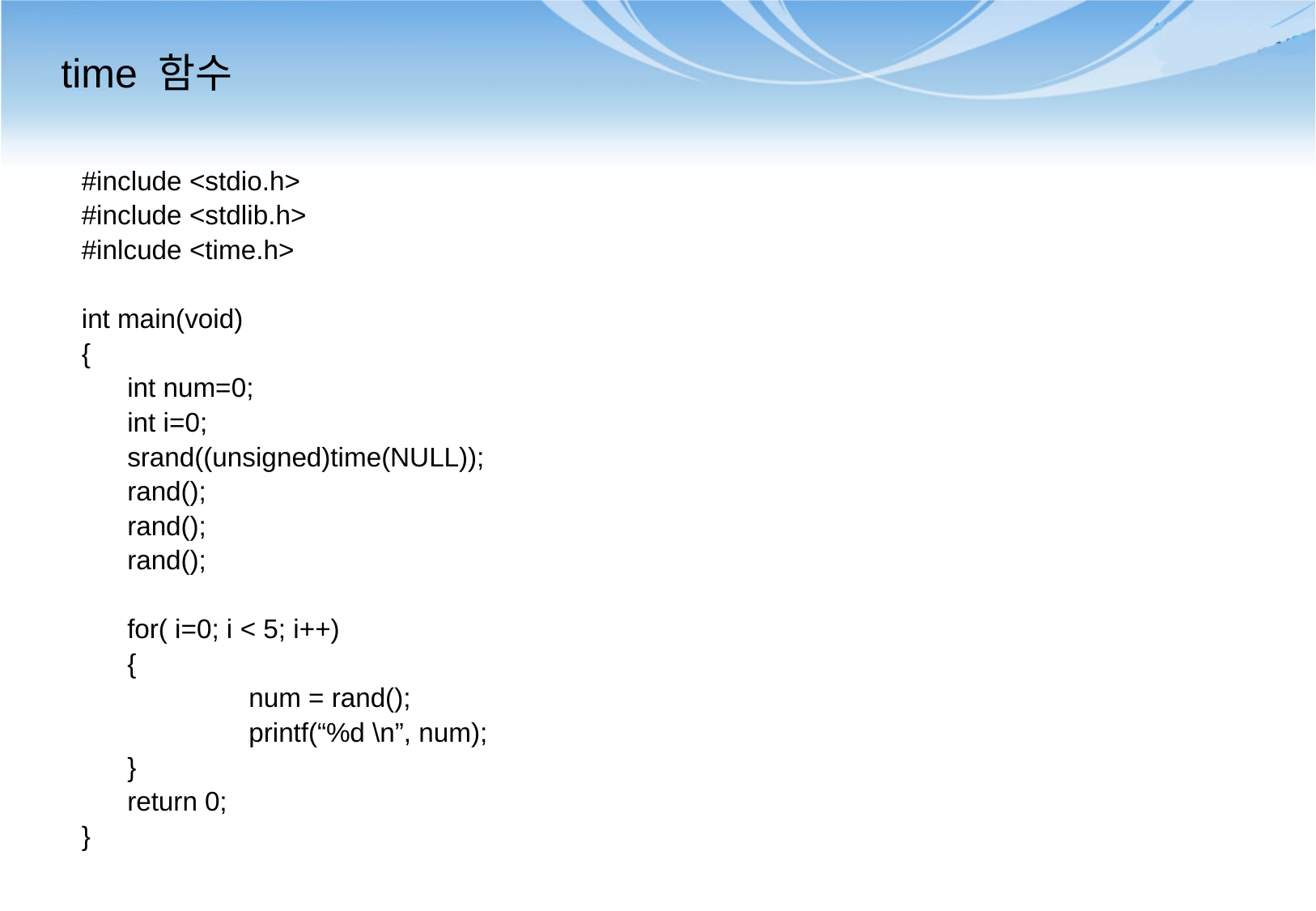

# time 함수
#include <stdio.h>
#include <stdlib.h>
#inlcude <time.h>

int main(void)
{
	int num=0;
	int i=0;
	srand((unsigned)time(NULL));
	rand();
	rand();
	rand();

	for( i=0; i < 5; i++)
	{
		num = rand();
		printf(“%d \n”, num);
	}
	return 0;
}